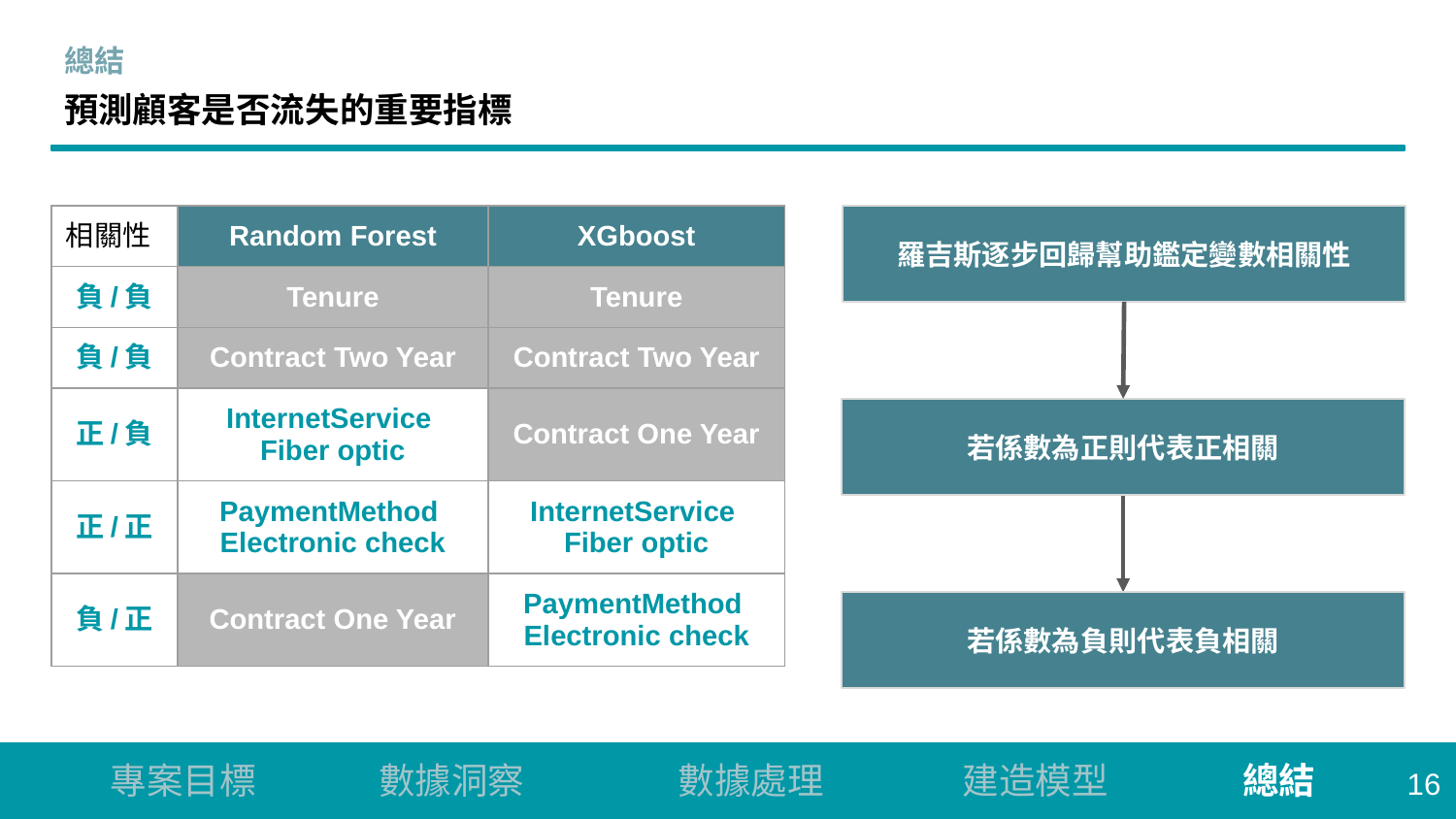

總結
# 預測顧客是否流失的重要指標

| 相關性 | Random Forest | XGboost |
| --- | --- | --- |
| 負/負 | Tenure | Tenure |
| 負/負 | Contract Two Year | Contract Two Year |
| 正/負 | InternetService Fiber optic | Contract One Year |
| 正/正 | PaymentMethod Electronic check | InternetService Fiber optic |
| 負/正 | Contract One Year | PaymentMethod Electronic check |
羅吉斯逐步回歸幫助鑑定變數相關性
若係數為正則代表正相關
若係數為負則代表負相關
24
專案目標

解決方案
結論
15
專案目標
總結

數據洞察
數據處理
建造模型
16
數據洞察
成效分析